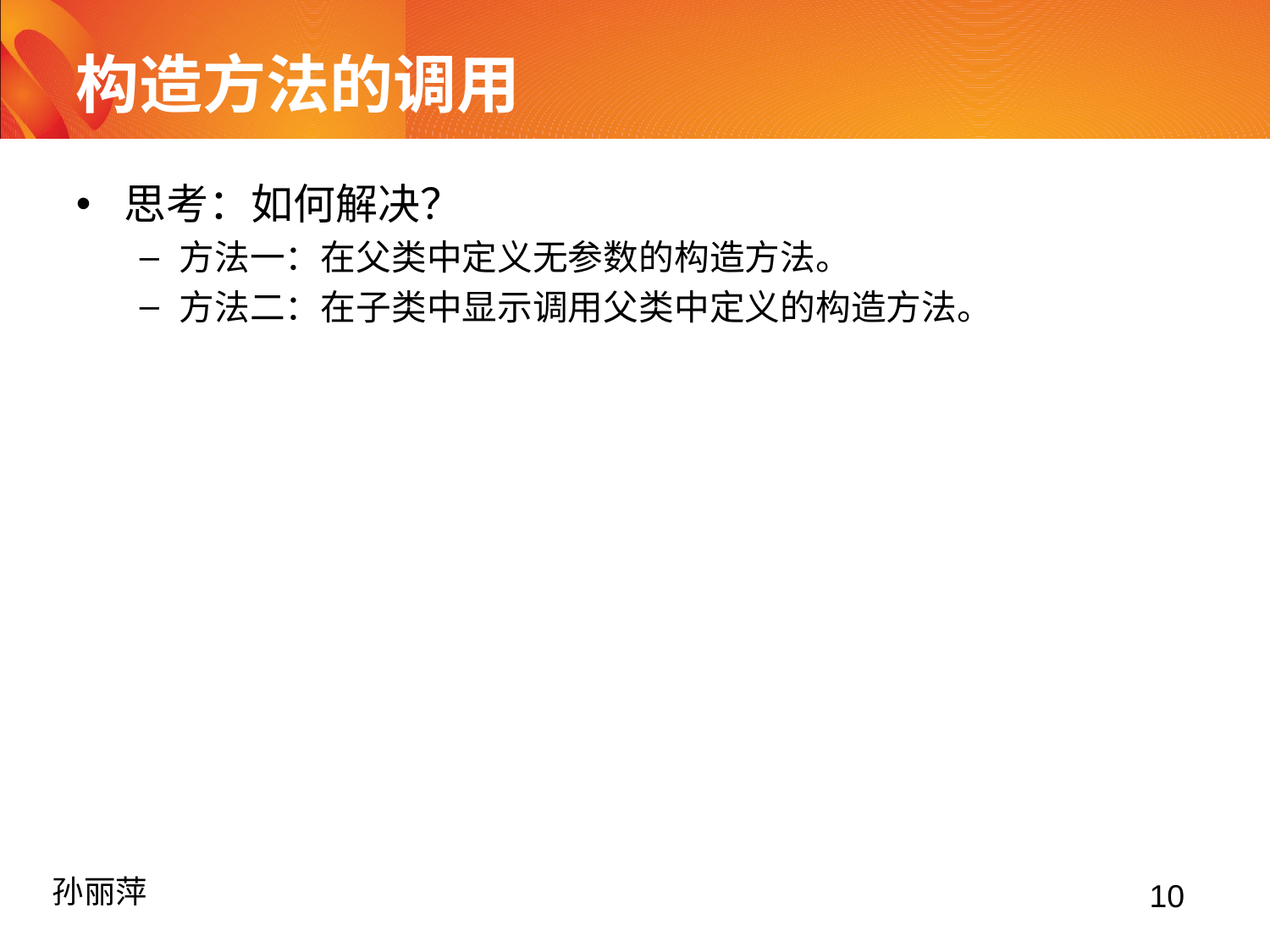

# 构造方法的调用
思考：如何解决？
方法一：在父类中定义无参数的构造方法。
方法二：在子类中显示调用父类中定义的构造方法。